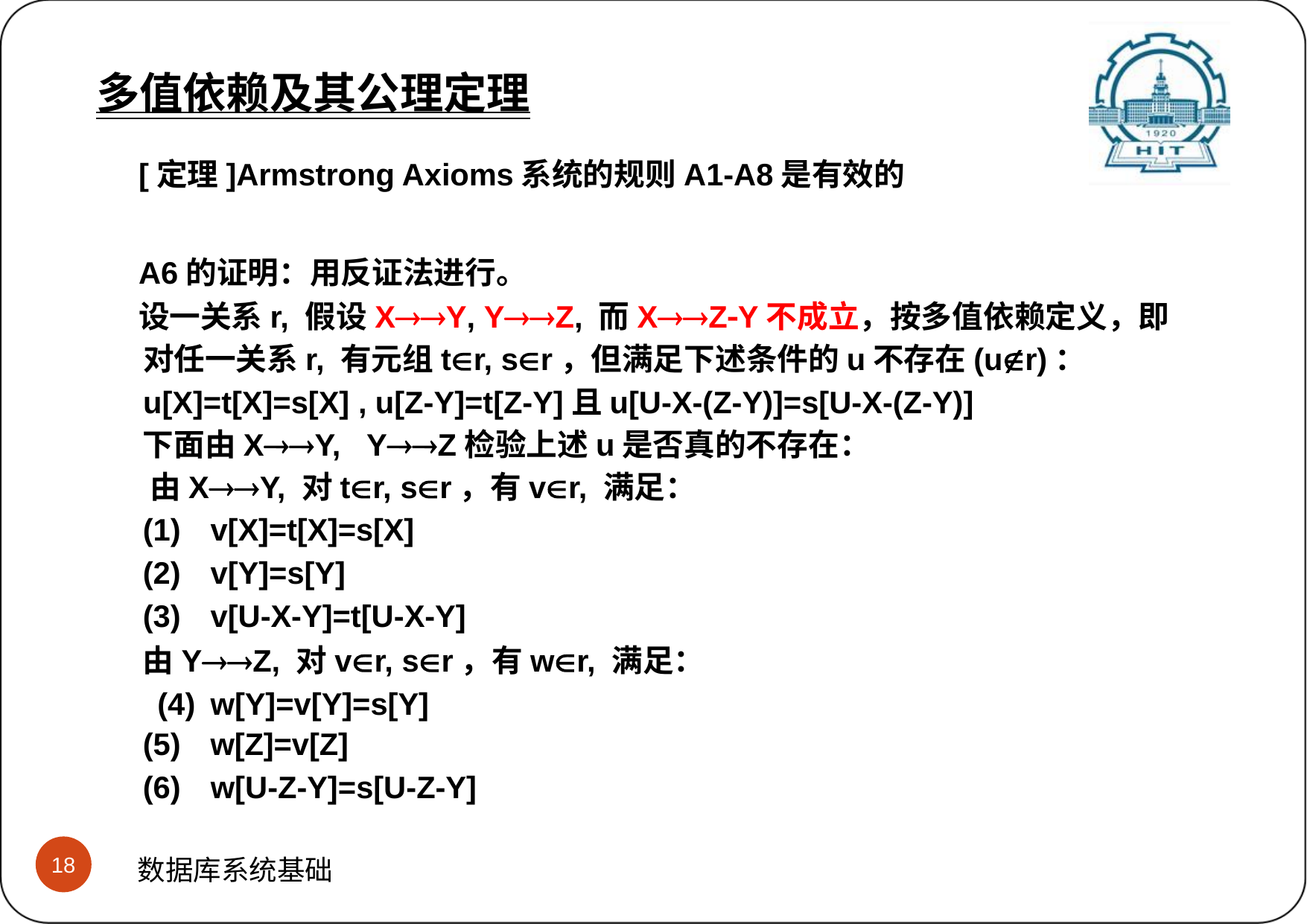

# 多值依赖
(2)多值依赖的Armstrong公理的证明
多值依赖及其公理定理
[定理]Armstrong Axioms系统的规则A1-A8是有效的

A6的证明：用反证法进行。
设一关系r, 假设X→→Y, Y→→Z, 而X→→Z−Y不成立，按多值依赖定义，即 对任一关系r, 有元组t∈r, s∈r，但满足下述条件的u不存在(u∉r)： u[X]=t[X]=s[X] , u[Z-Y]=t[Z-Y]且u[U-X-(Z-Y)]=s[U-X-(Z-Y)]
下面由X→→Y,	Y→→Z检验上述u是否真的不存在： 由X→→Y, 对t∈r, s∈r，有v∈r, 满足：
(1)	v[X]=t[X]=s[X]
(2)	v[Y]=s[Y]
(3)	v[U-X-Y]=t[U-X-Y]
由Y→→Z, 对v∈r, s∈r，有w∈r, 满足： (4)	w[Y]=v[Y]=s[Y]
(5)	w[Z]=v[Z]
(6)	w[U-Z-Y]=s[U-Z-Y]